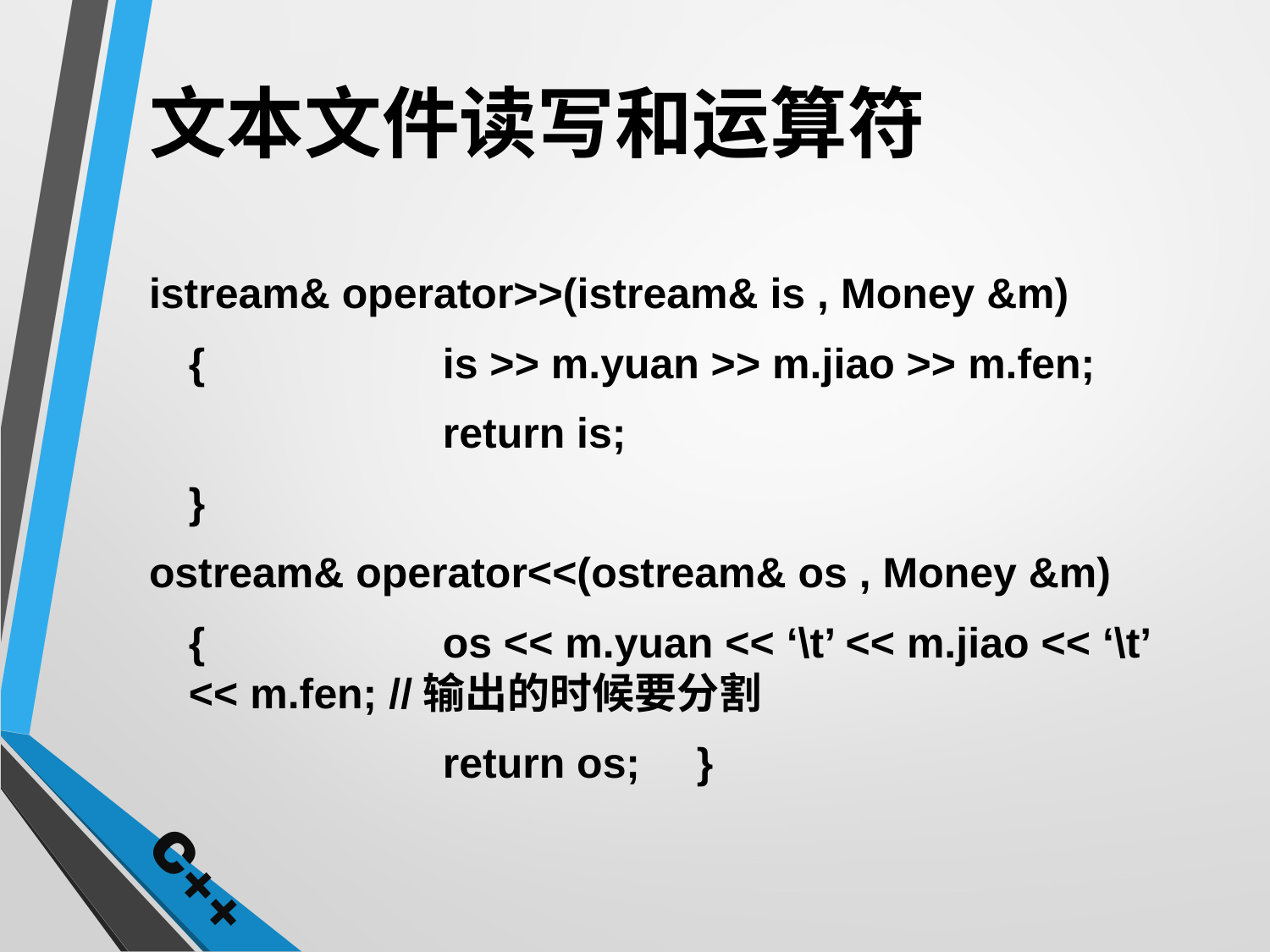

# 文本文件读写和运算符
istream& operator>>(istream& is , Money &m)
	{		is >> m.yuan >> m.jiao >> m.fen;
			return is;
	}
ostream& operator<<(ostream& os , Money &m)
	{		os << m.yuan << ‘\t’ << m.jiao << ‘\t’ << m.fen; //输出的时候要分割
			return os;	}